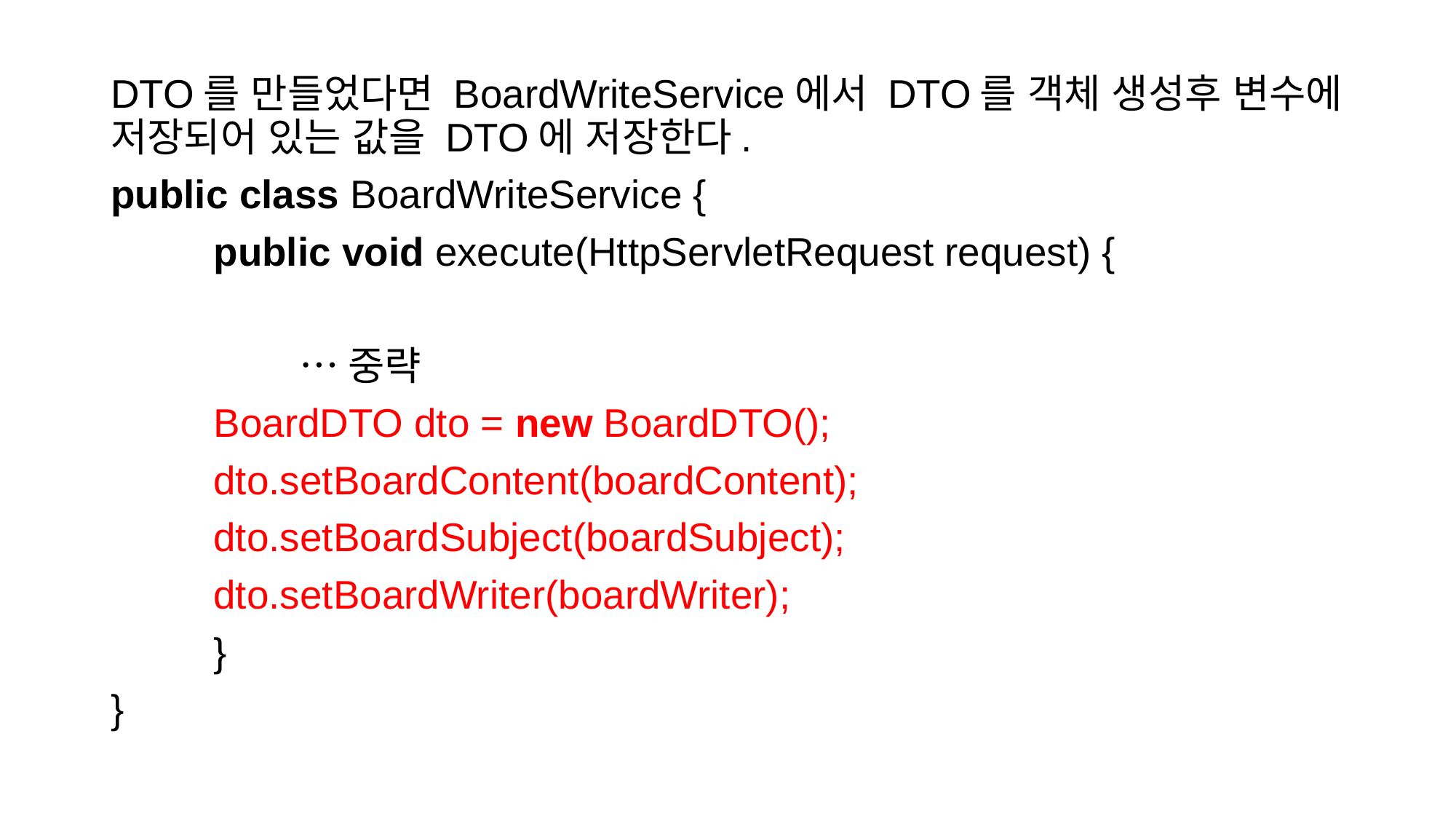

DTO를 만들었다면 BoardWriteService에서 DTO를 객체 생성후 변수에 저장되어 있는 값을 DTO에 저장한다.
public class BoardWriteService {
	public void execute(HttpServletRequest request) {

                 …중략
		BoardDTO dto = new BoardDTO();
		dto.setBoardContent(boardContent);
		dto.setBoardSubject(boardSubject);
		dto.setBoardWriter(boardWriter);
	}
}